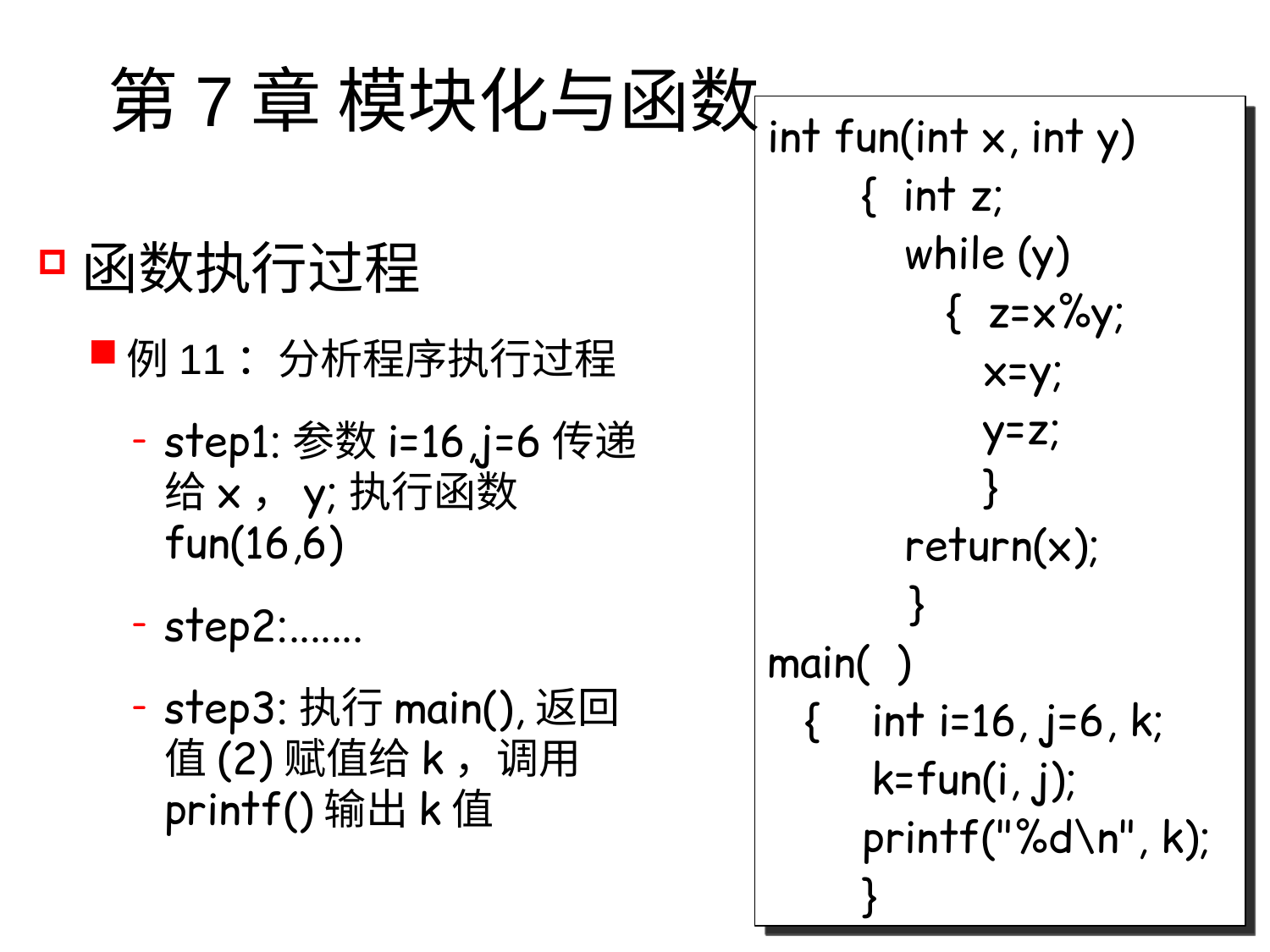

# 第7章 模块化与函数
int fun(int x, int y)
　　{  int z;
　　　while (y)
　　　　{  z=x%y;
                 x=y;
                 y=z;
                 }
　　　return(x);
　     　}
main(  )
   {    int i=16, j=6, k;
　　 k=fun(i, j);
　　printf("%d\n", k);
　　}
函数执行过程
例11：分析程序执行过程
step1:参数i=16,j=6传递给x，y;执行函数fun(16,6)
step2:.......
step3:执行main(),返回值(2)赋值给k，调用printf()输出k值